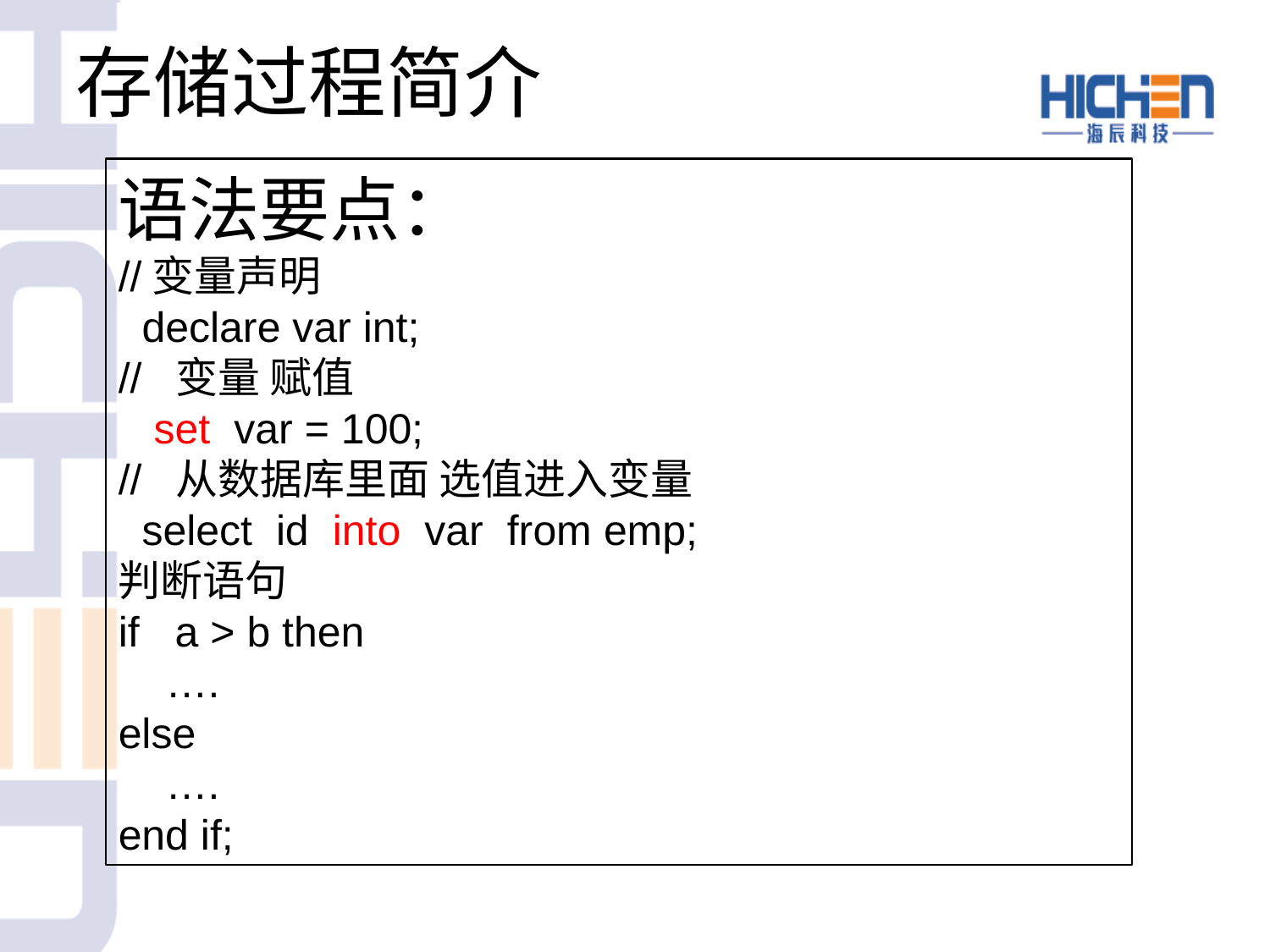

# 存储过程简介
语法要点：
//变量声明
  declare var int;
//  变量 赋值
   set  var = 100;
//  从数据库里面 选值进入变量
  select  id  into  var  from emp;
判断语句
if   a > b then
    ….
else
    ….
end if;